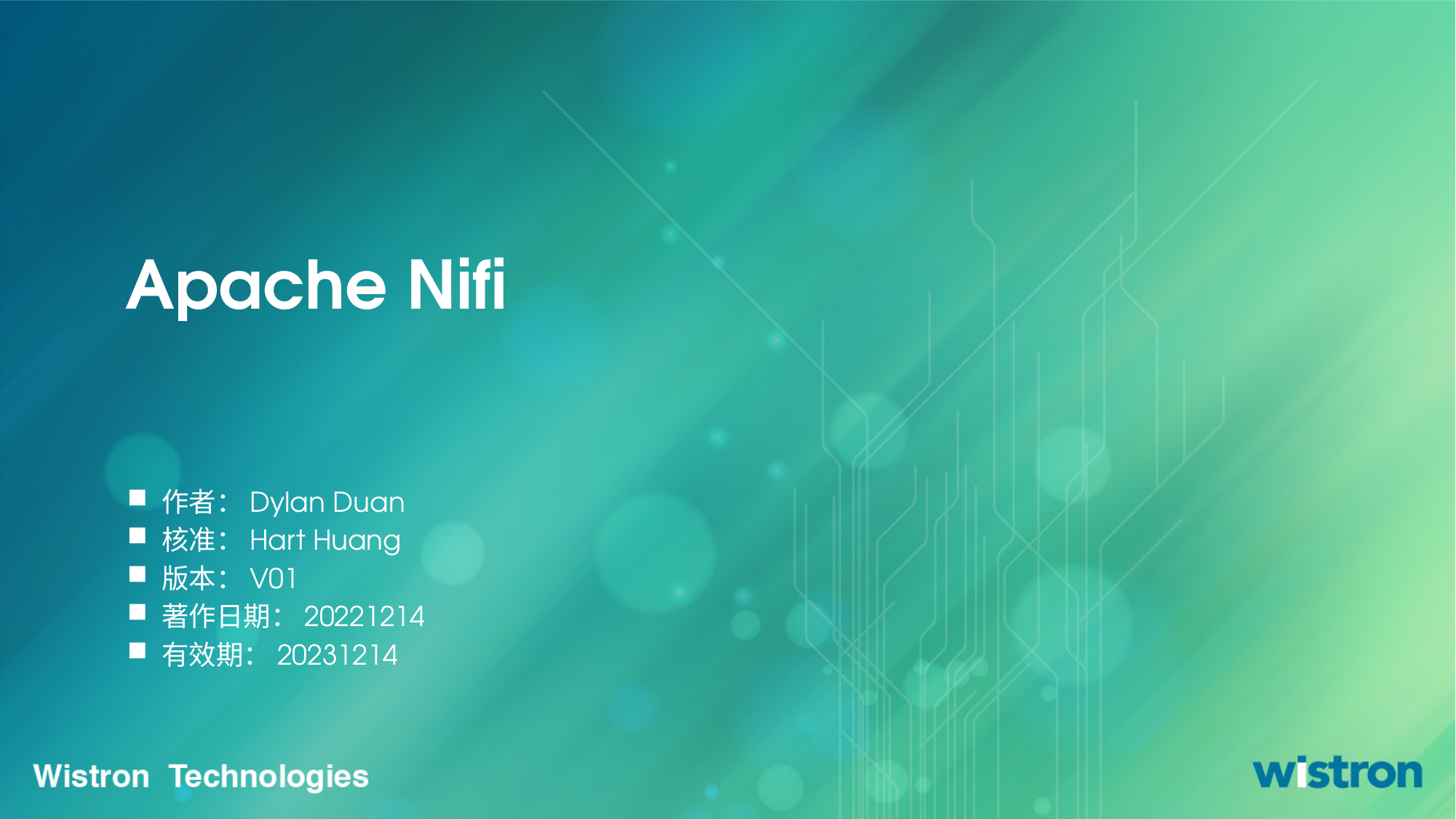

# Apache Nifi
作者：Dylan Duan
核准：Hart Huang
版本：V01
著作日期：20221214
有效期：20231214